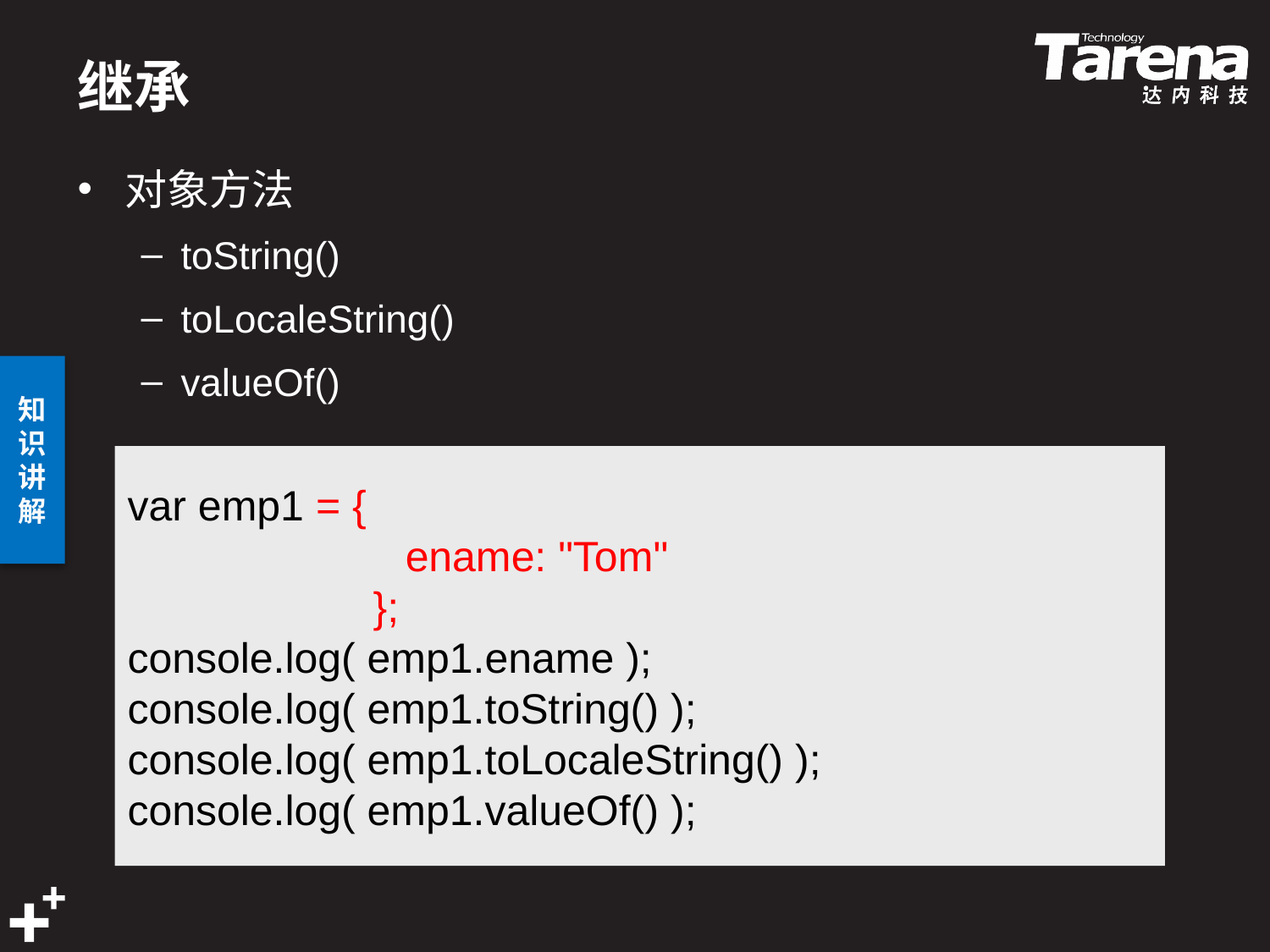

# 继承
对象方法
toString()
toLocaleString()
valueOf()
var emp1 = {
		  ename: "Tom"
	          };
console.log( emp1.ename );
console.log( emp1.toString() );
console.log( emp1.toLocaleString() );
console.log( emp1.valueOf() );